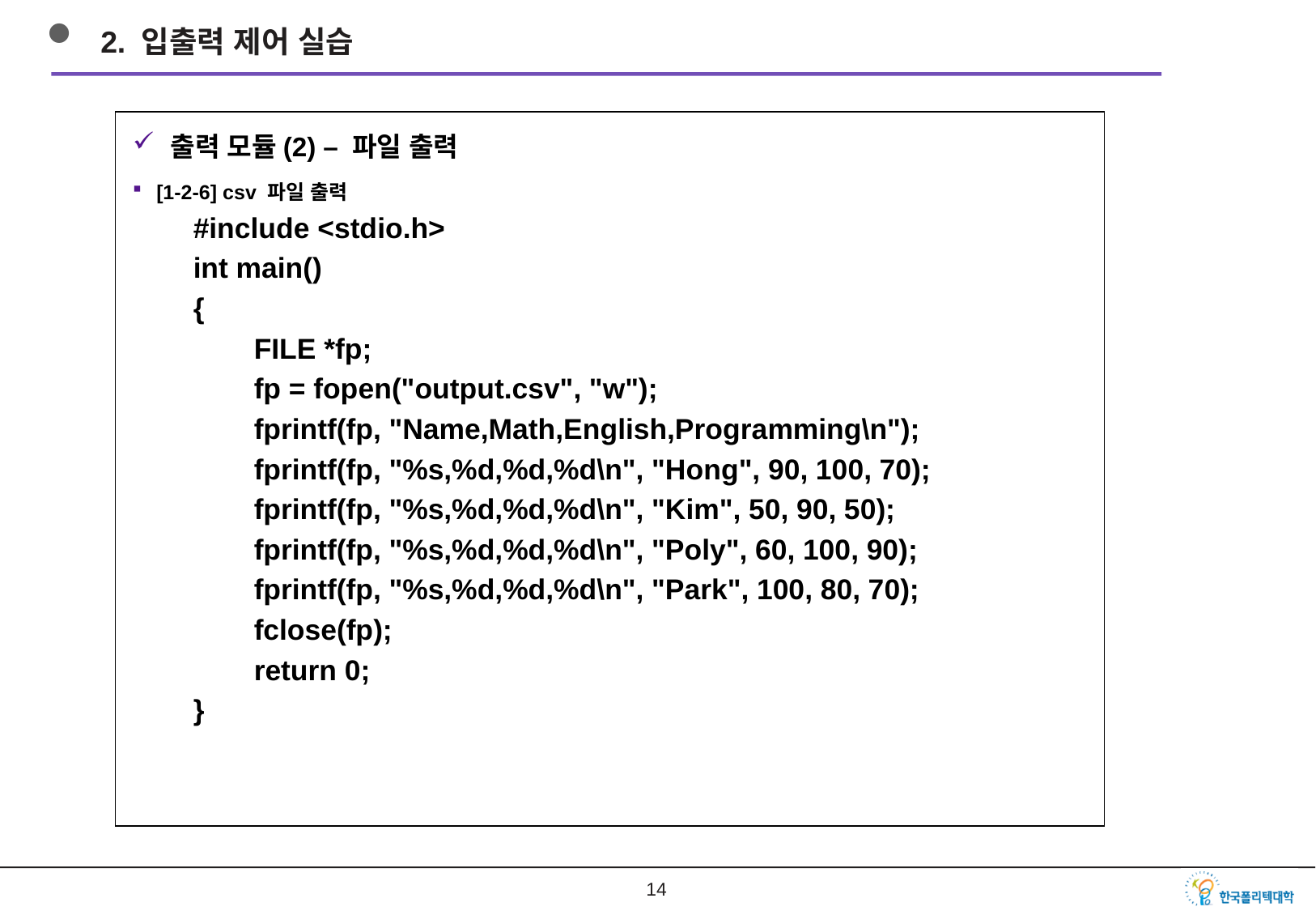

2. 입출력 제어 실습

출력 모듈(2) – 파일 출력
[1-2-6] csv 파일 출력
#include <stdio.h>
int main()
{
FILE *fp;
fp = fopen("output.csv", "w");
fprintf(fp, "Name,Math,English,Programming\n");
fprintf(fp, "%s,%d,%d,%d\n", "Hong", 90, 100, 70);
fprintf(fp, "%s,%d,%d,%d\n", "Kim", 50, 90, 50);
fprintf(fp, "%s,%d,%d,%d\n", "Poly", 60, 100, 90);
fprintf(fp, "%s,%d,%d,%d\n", "Park", 100, 80, 70);
fclose(fp);
return 0;
}

14